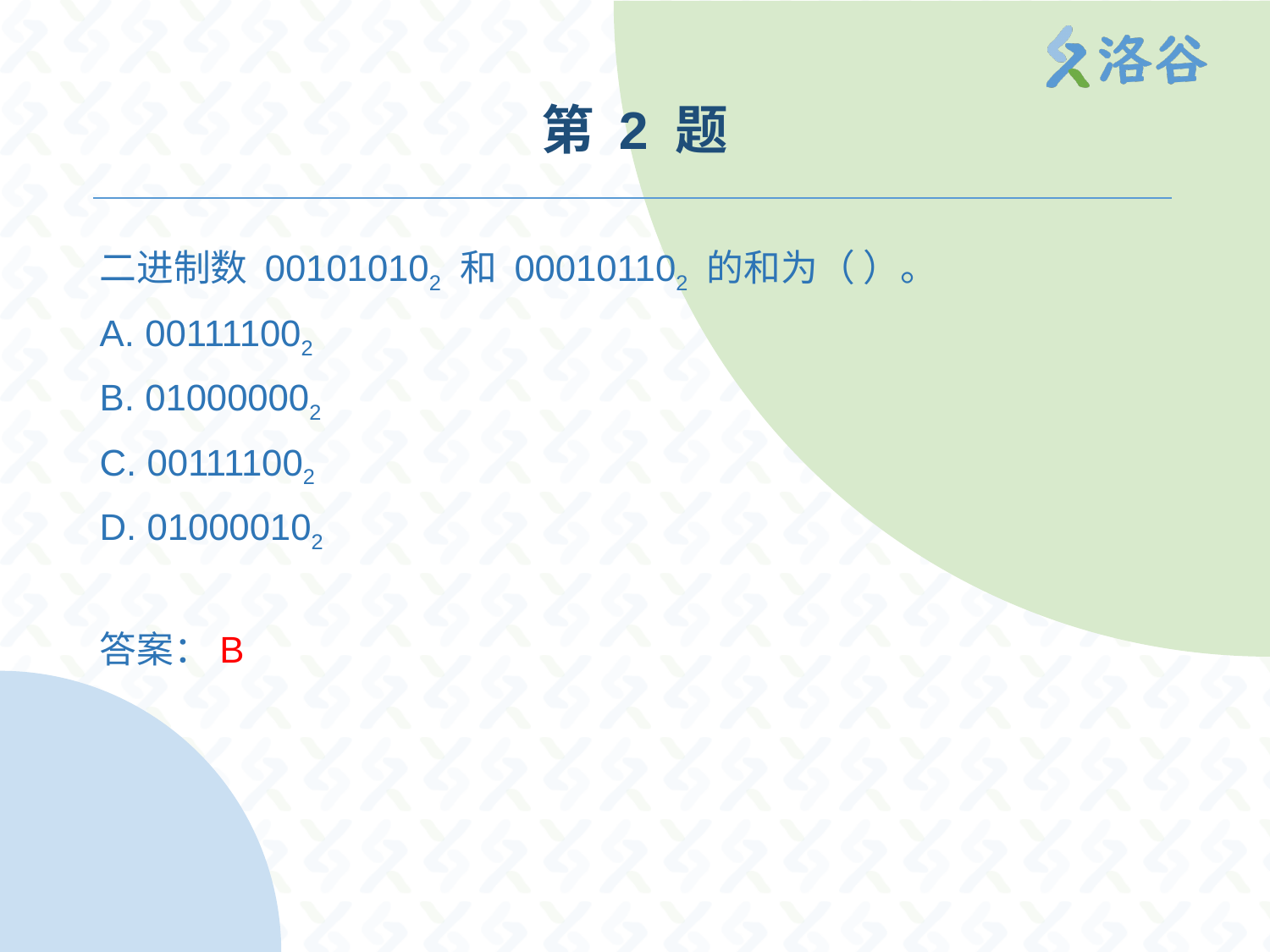

# 第 2 题
二进制数 001010102 和 000101102 的和为（ ）。
A. 001111002
B. 010000002
C. 001111002
D. 010000102

答案：B